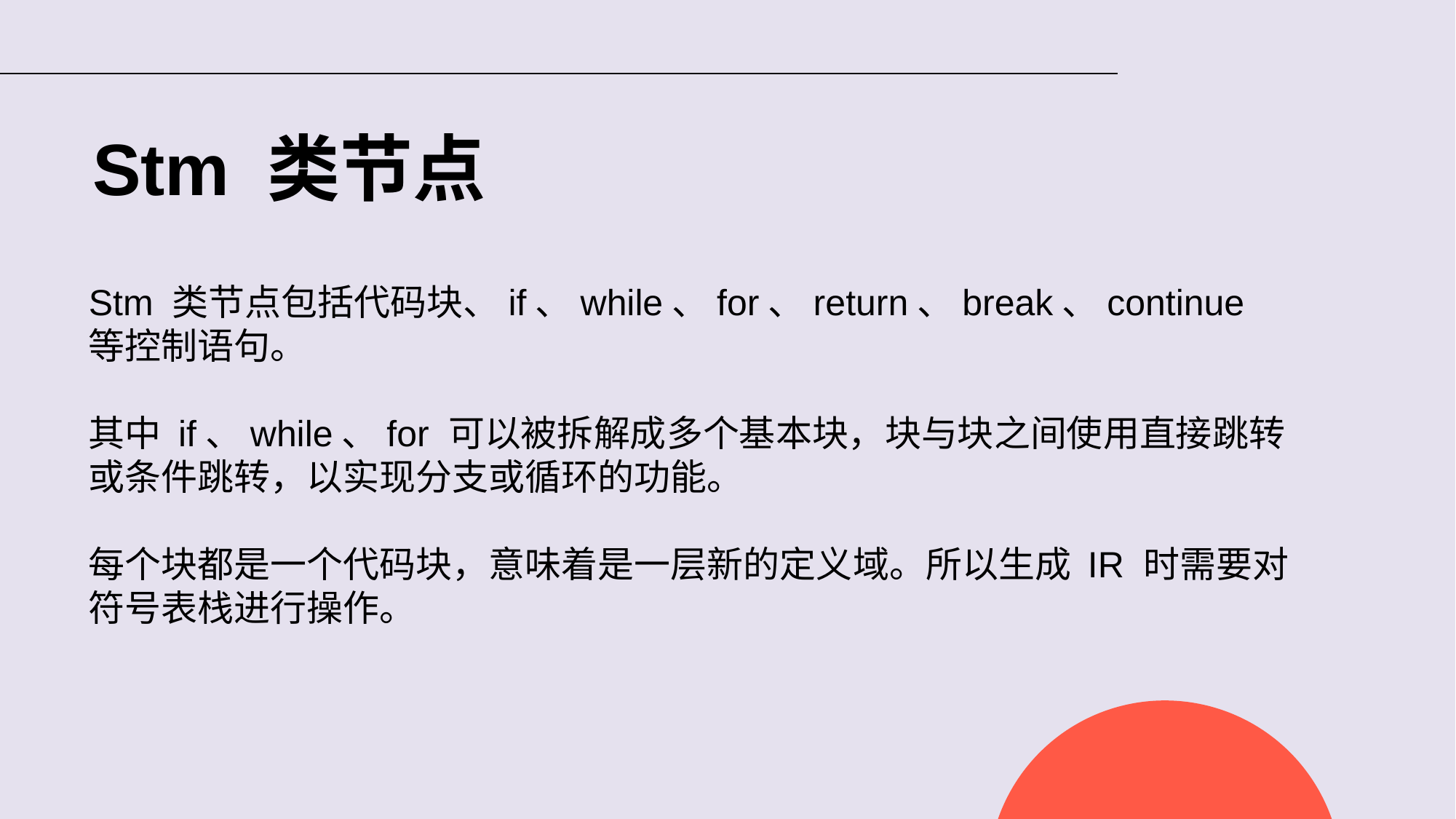

# Stm 类节点
Stm 类节点包括代码块、if、while、for、return、break、continue 等控制语句。

其中 if、while、for 可以被拆解成多个基本块，块与块之间使用直接跳转或条件跳转，以实现分支或循环的功能。

每个块都是一个代码块，意味着是一层新的定义域。所以生成 IR 时需要对符号表栈进行操作。